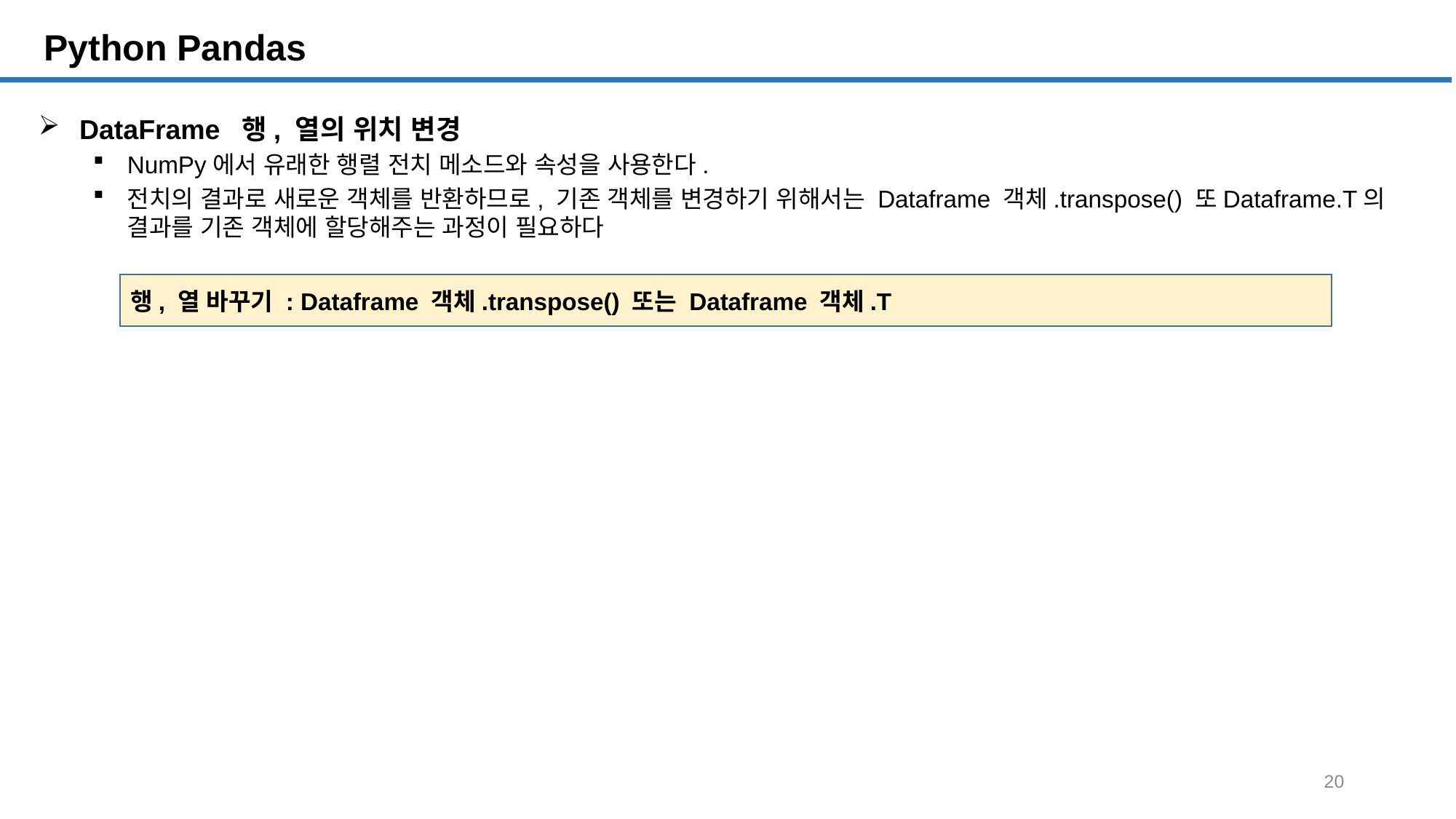

SQL 튜닝 개요
# Python Pandas

DataFrame  행, 열의 위치 변경
NumPy에서 유래한 행렬 전치 메소드와 속성을 사용한다.
전치의 결과로 새로운 객체를 반환하므로, 기존 객체를 변경하기 위해서는 Dataframe 객체.transpose() 또Dataframe.T의 결과를 기존 객체에 할당해주는 과정이 필요하다
행, 열 바꾸기 : Dataframe 객체.transpose() 또는 Dataframe 객체.T
20